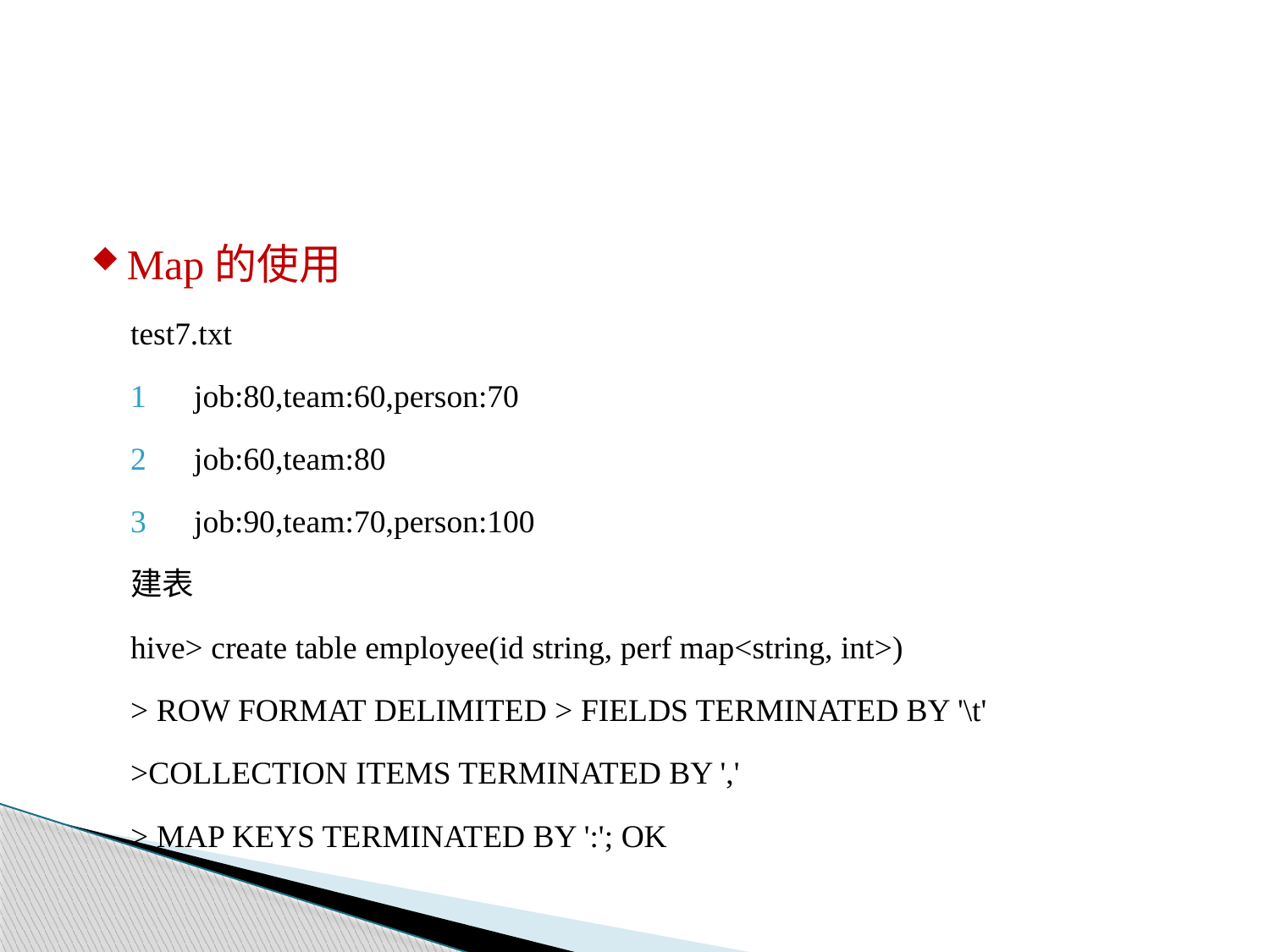

#
Map的使用
test7.txt
job:80,team:60,person:70
job:60,team:80
job:90,team:70,person:100
建表
hive> create table employee(id string, perf map<string, int>)
> ROW FORMAT DELIMITED > FIELDS TERMINATED BY '\t'
>COLLECTION ITEMS TERMINATED BY ','
> MAP KEYS TERMINATED BY ':'; OK